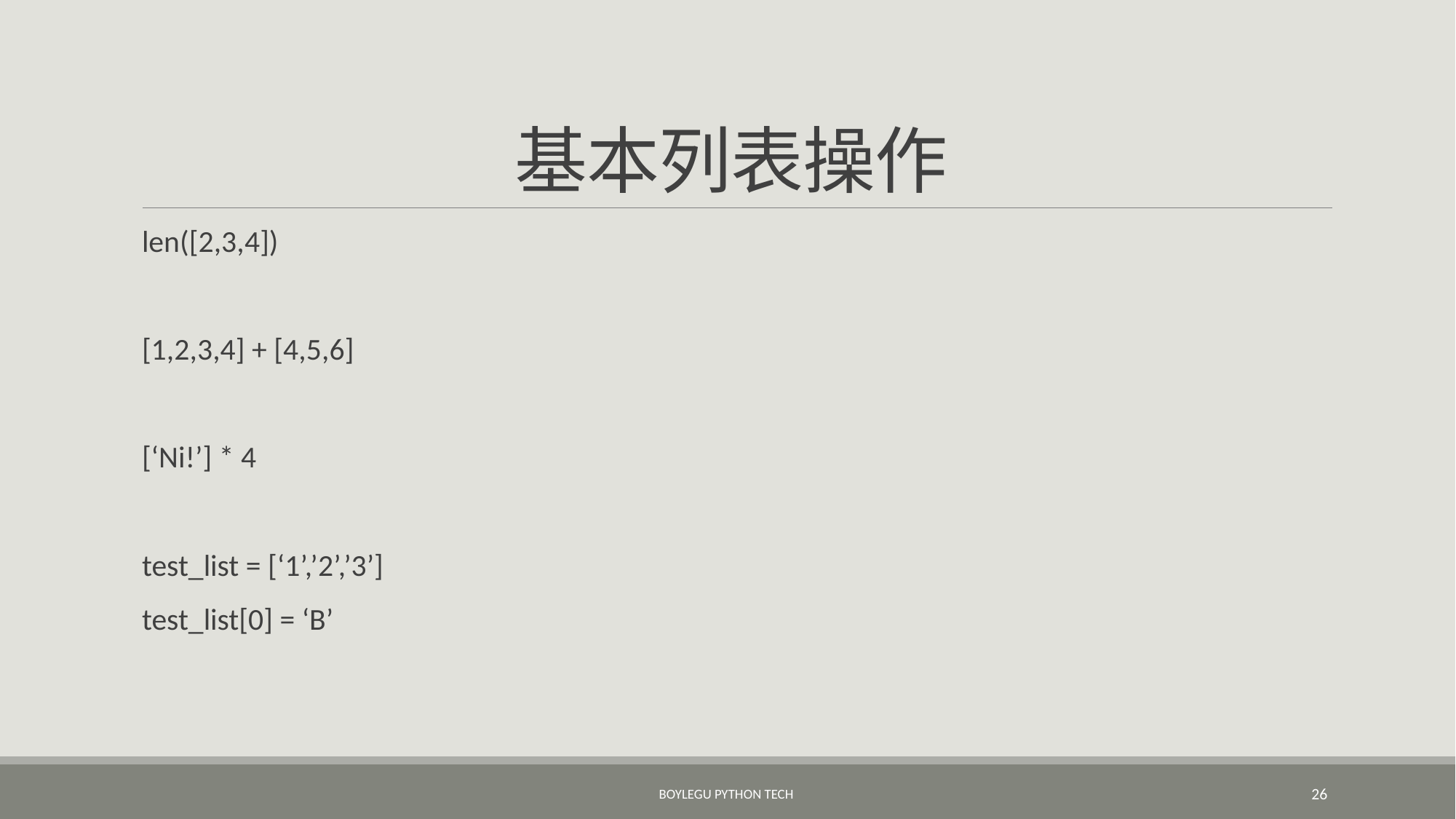

# 基本列表操作
len([2,3,4])

[1,2,3,4] + [4,5,6]

[‘Ni!’] * 4

test_list = [‘1’,’2’,’3’]
test_list[0] = ‘B’
BoyleGu Python Tech
26